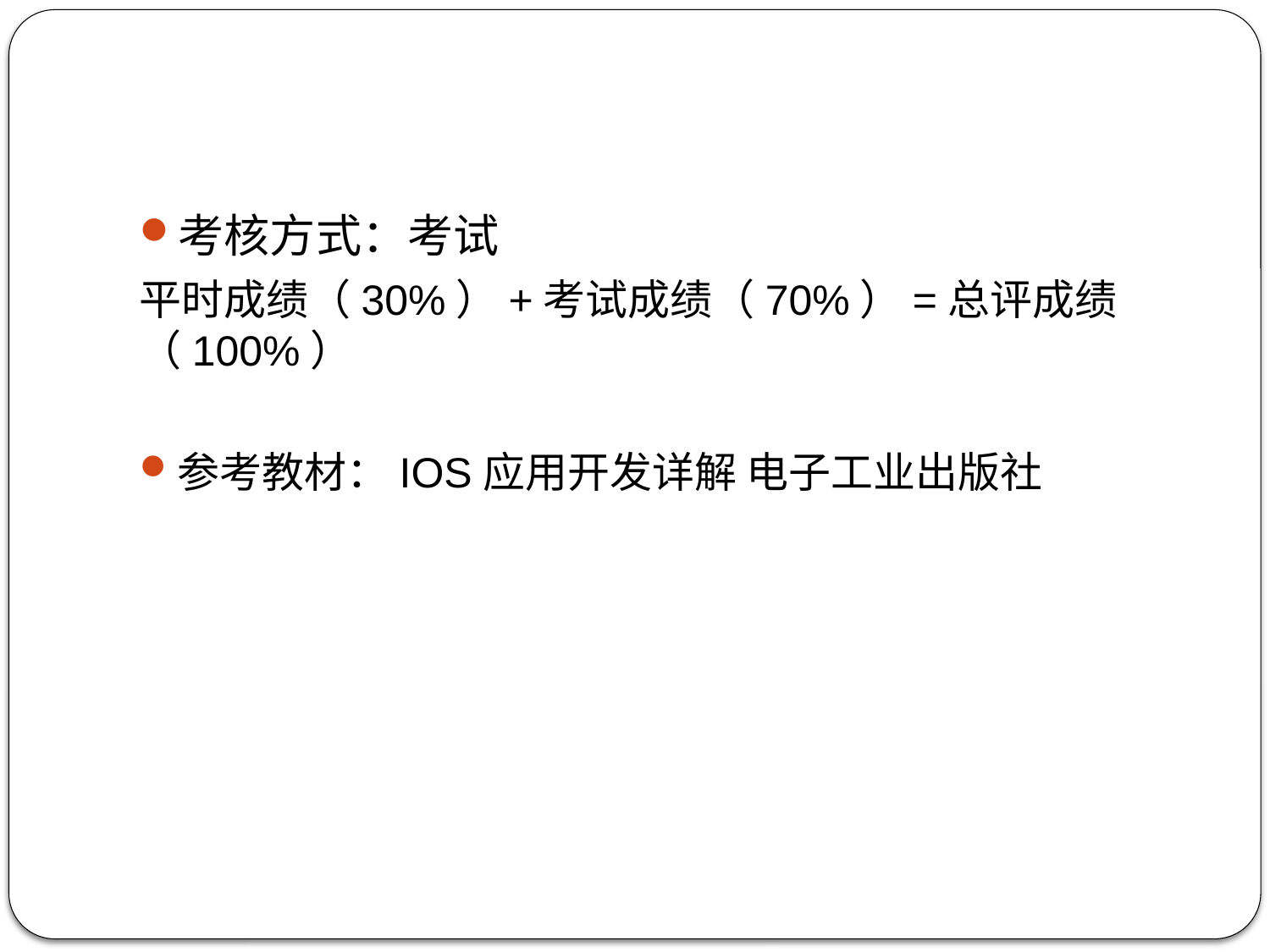

#
考核方式：考试
平时成绩（30%）+考试成绩（70%）=总评成绩（100%）

参考教材：IOS应用开发详解 电子工业出版社